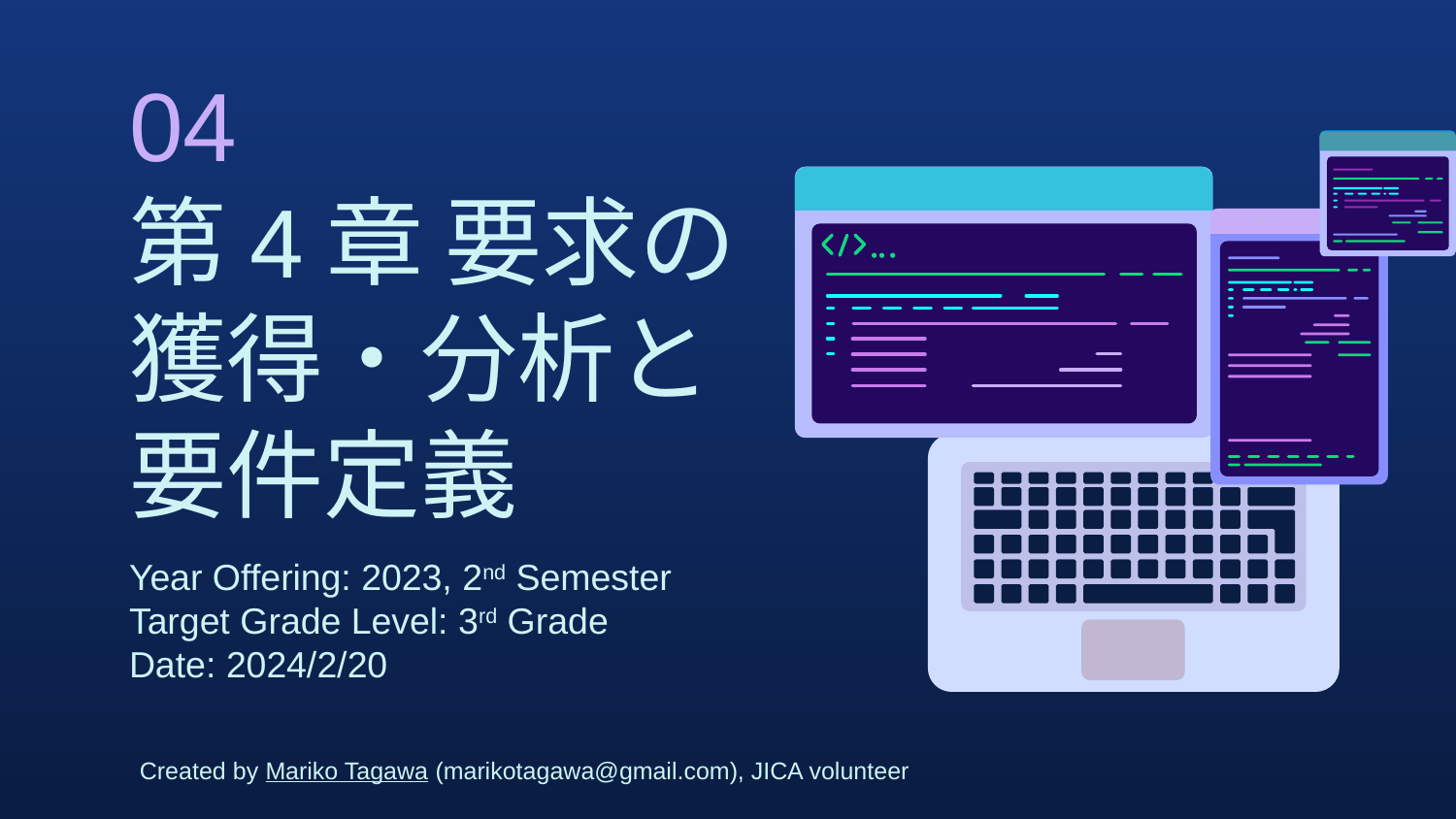

# 04 第4章 要求の獲得・分析と要件定義

Year Offering: 2023, 2nd Semester
Target Grade Level: 3rd Grade
Date: 2024/2/20

Created by Mariko Tagawa (marikotagawa@gmail.com), JICA volunteer